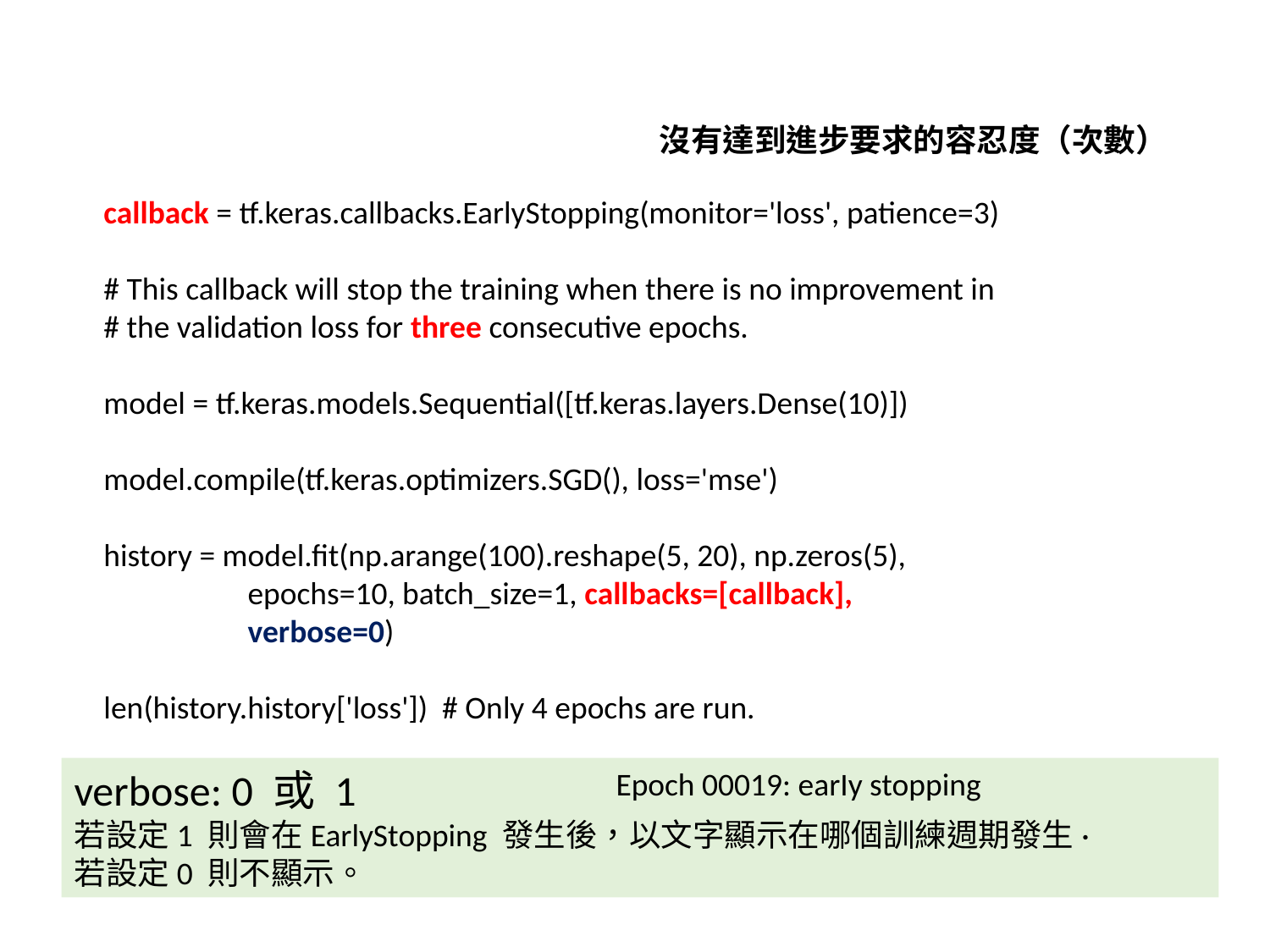

沒有達到進步要求的容忍度（次數）
callback = tf.keras.callbacks.EarlyStopping(monitor='loss', patience=3)

# This callback will stop the training when there is no improvement in
# the validation loss for three consecutive epochs.

model = tf.keras.models.Sequential([tf.keras.layers.Dense(10)])

model.compile(tf.keras.optimizers.SGD(), loss='mse')

history = model.fit(np.arange(100).reshape(5, 20), np.zeros(5),
                    epochs=10, batch_size=1, callbacks=[callback],
                    verbose=0)

len(history.history['loss'])  # Only 4 epochs are run.
verbose: 0 或 1
若設定1 則會在EarlyStopping 發生後，以文字顯示在哪個訓練週期發生·
若設定0 則不顯示。
Epoch 00019: earIy stopping